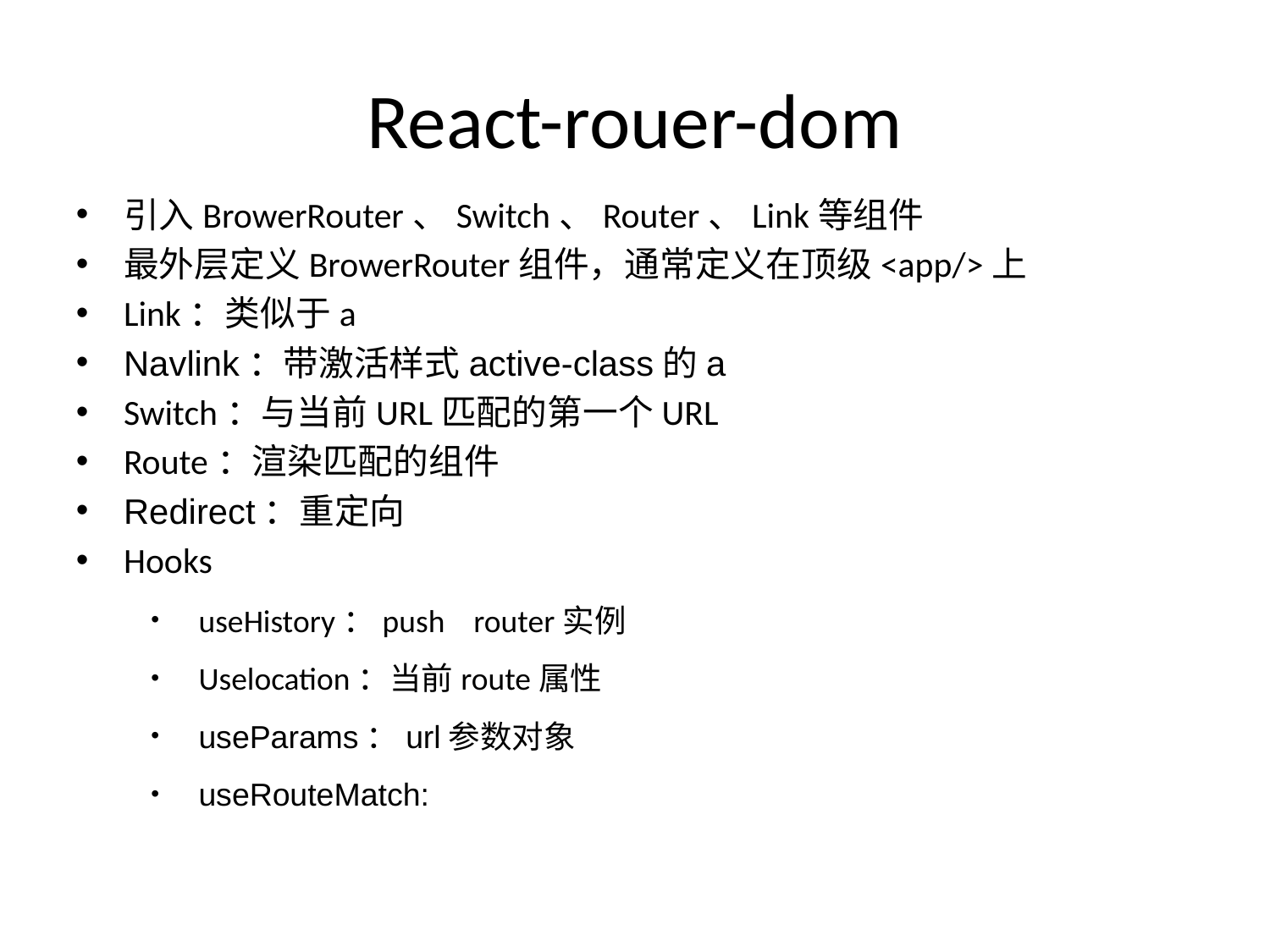

React-rouer-dom
引入BrowerRouter、Switch、Router、Link等组件
最外层定义BrowerRouter组件，通常定义在顶级<app/>上
Link：类似于a
Navlink：带激活样式active-class的a
Switch：与当前URL匹配的第一个URL
Route：渲染匹配的组件
Redirect：重定向
Hooks
useHistory：push    router实例
Uselocation：当前route属性
useParams：url参数对象
useRouteMatch: